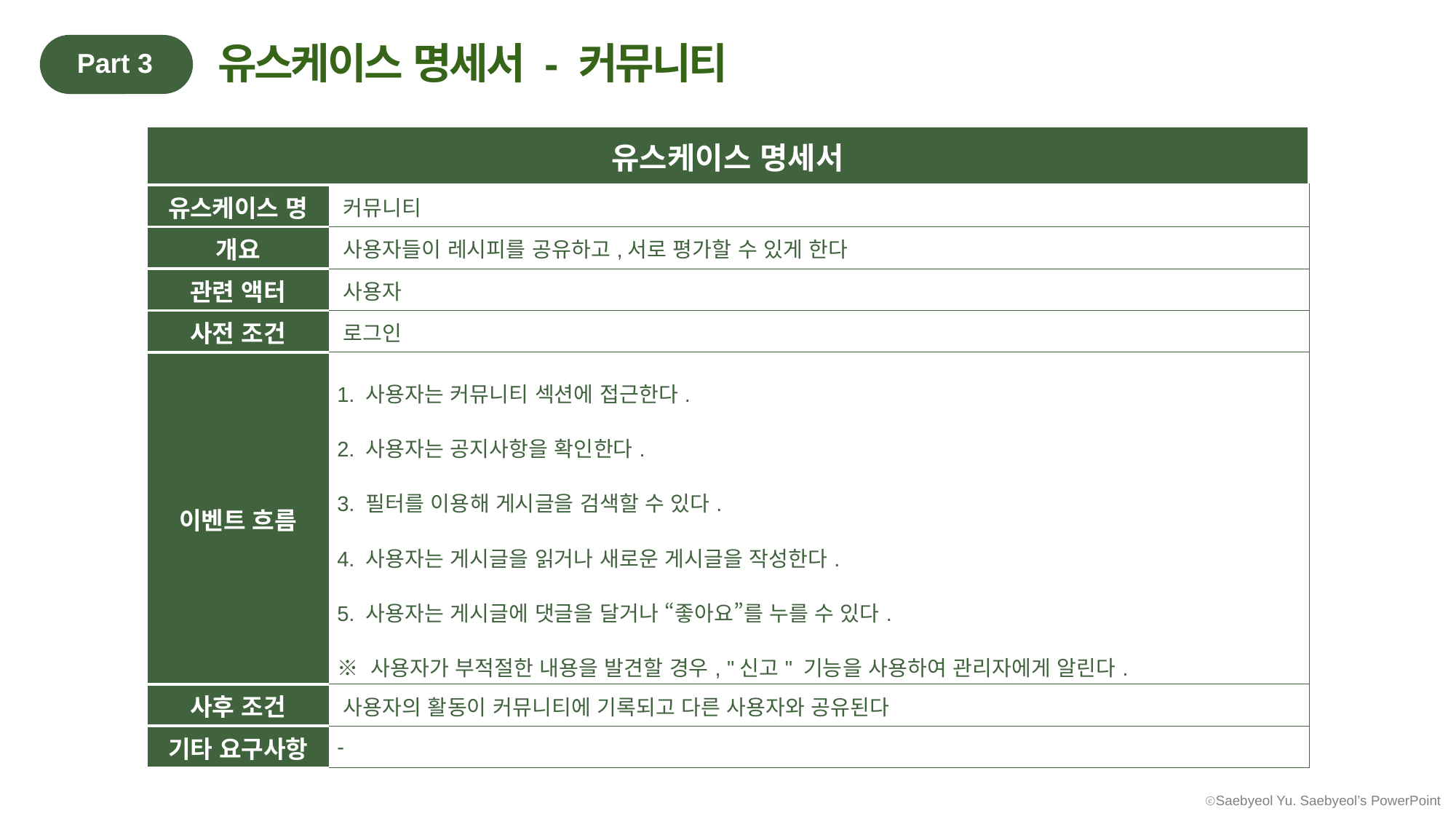

유스케이스 명세서 - 커뮤니티

Part 3
| 유스케이스 명세서 |  |
| --- | --- |
| 유스케이스 명 | 커뮤니티 |
| 개요 | 사용자들이 레시피를 공유하고,서로 평가할 수 있게 한다 |
| 관련 액터 | 사용자 |
| 사전 조건 | 로그인 |
| 이벤트 흐름 | 1. 사용자는 커뮤니티 섹션에 접근한다. 2. 사용자는 공지사항을 확인한다. 3. 필터를 이용해 게시글을 검색할 수 있다. 4. 사용자는 게시글을 읽거나 새로운 게시글을 작성한다. 5. 사용자는 게시글에 댓글을 달거나 “좋아요”를 누를 수 있다. ※ 사용자가 부적절한 내용을 발견할 경우, "신고" 기능을 사용하여 관리자에게 알린다. |
| 사후 조건 | 사용자의 활동이 커뮤니티에 기록되고 다른 사용자와 공유된다 |
| 기타 요구사항 | - |